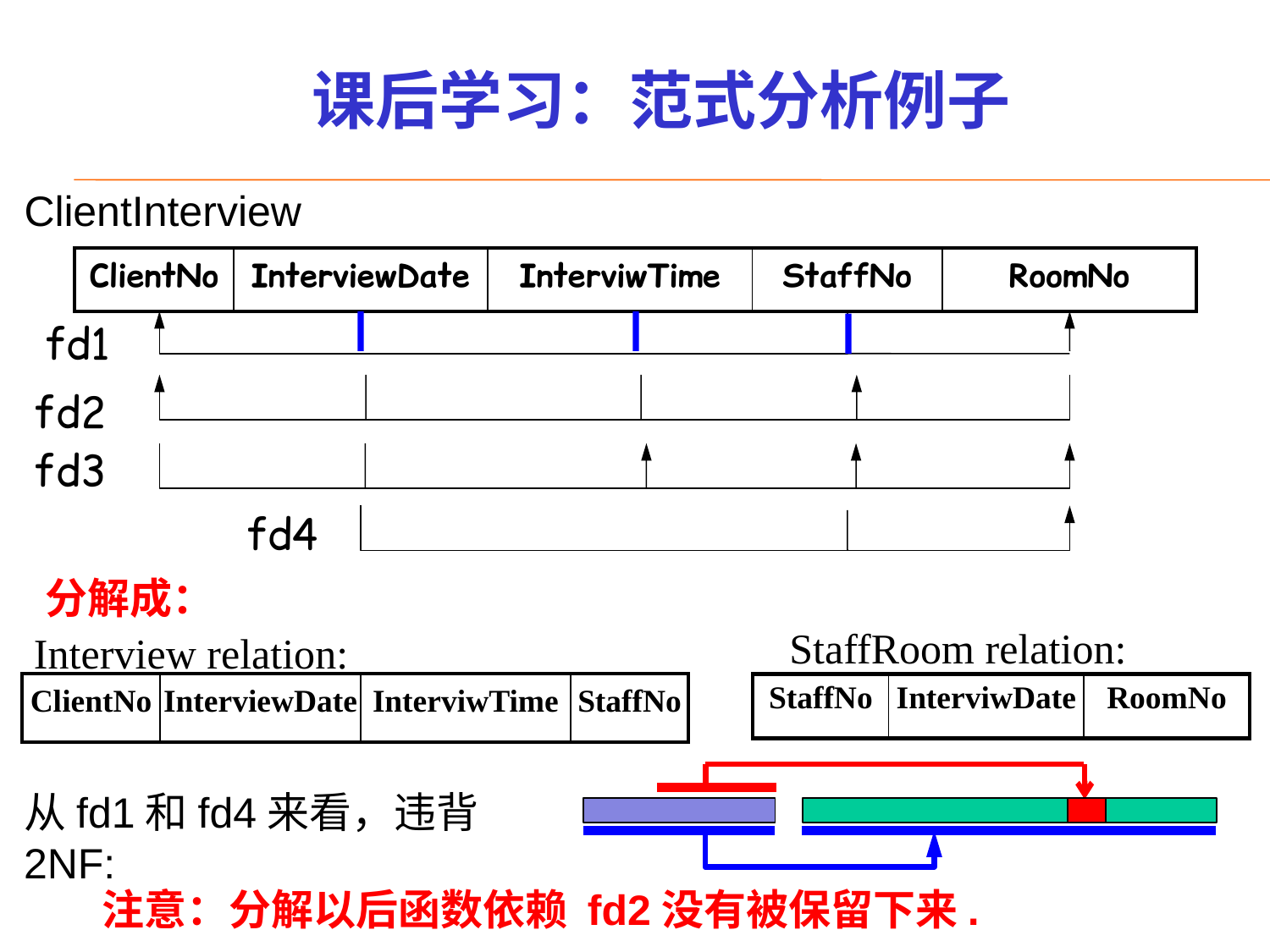

# 课后学习：范式分析例子
ClientInterview

| ClientNo | InterviewDate | InterviwTime | StaffNo | RoomNo |
| --- | --- | --- | --- | --- |

fd1

fd2
fd3

fd4

分解成：
StaffRoom relation:
Interview relation:
| ClientNo | InterviewDate | InterviwTime | StaffNo |
| --- | --- | --- | --- |
| StaffNo | InterviwDate | RoomNo |
| --- | --- | --- |

从fd1和fd4来看，违背2NF:
注意：分解以后函数依赖 fd2没有被保留下来.